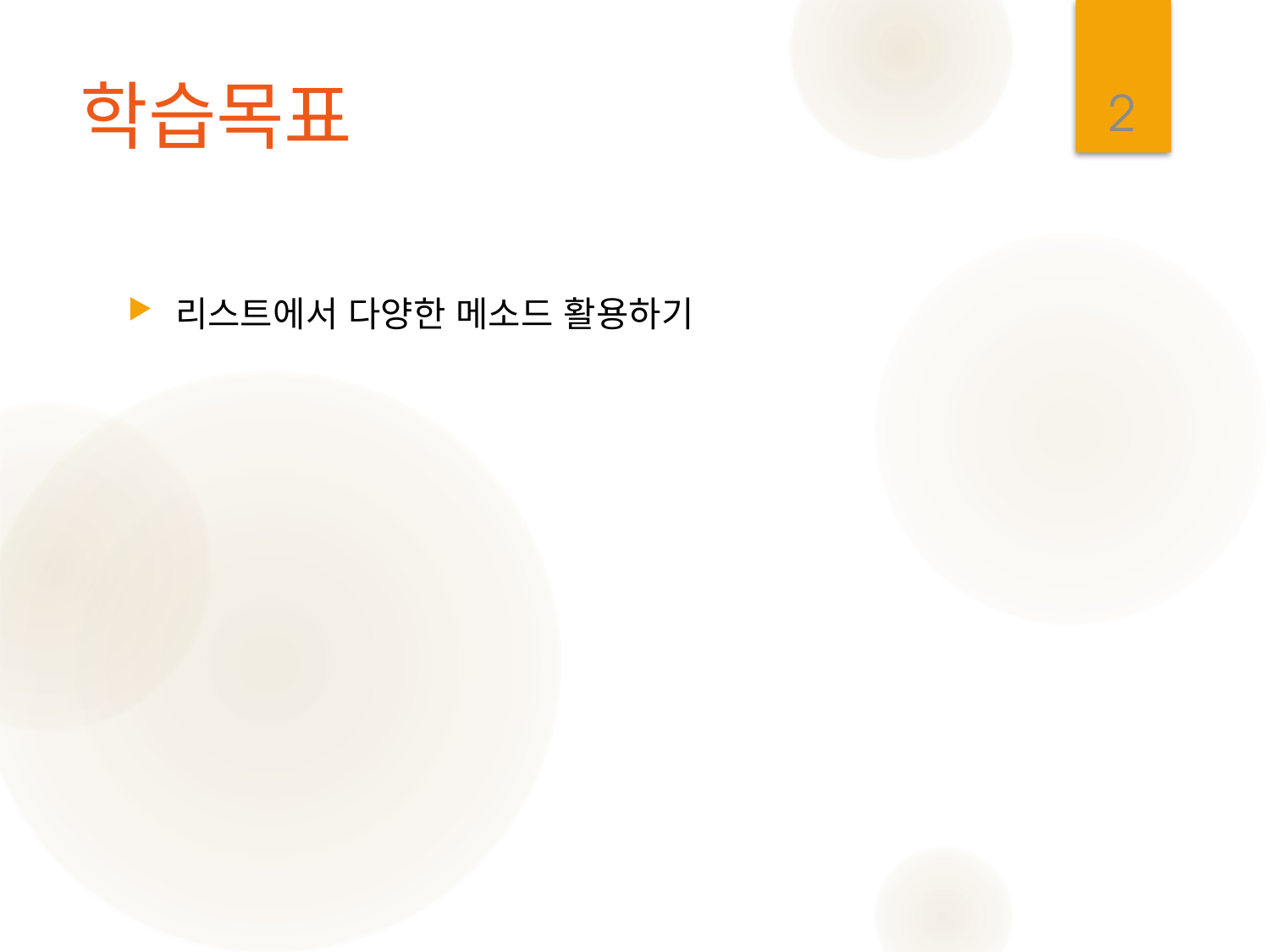

2
# 학습목표
리스트에서 다양한 메소드 활용하기